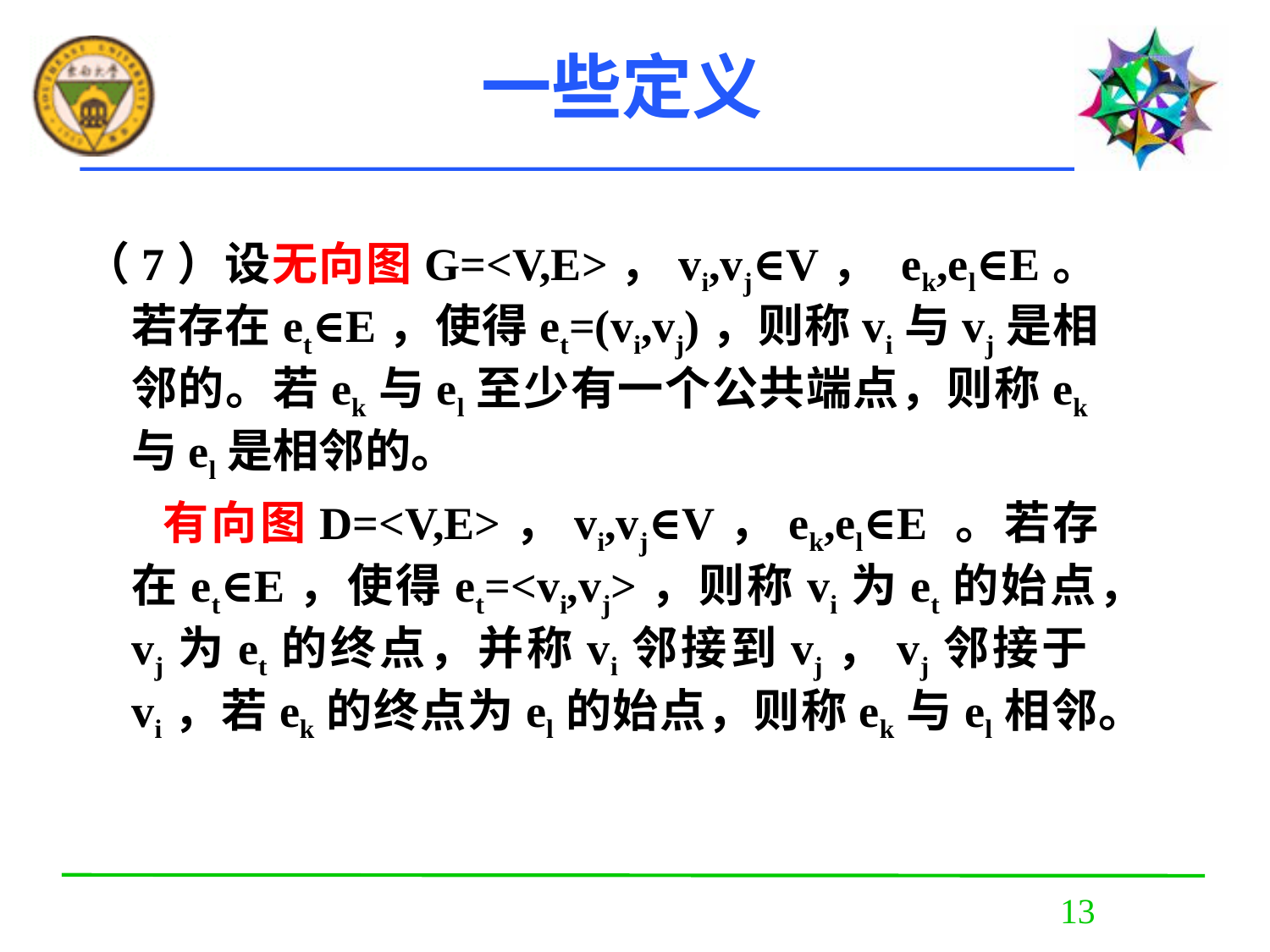

# 一些定义
（7）设无向图G=<V,E>，vi,vj∈V， ek,el∈E。若存在et∈E，使得et=(vi,vj)，则称vi与vj是相邻的。若ek与el至少有一个公共端点，则称ek与el是相邻的。
     有向图D=<V,E>，vi,vj∈V，ek,el∈E 。若存在et∈E，使得et=<vi,vj>，则称vi为et的始点，vj为et的终点，并称vi邻接到vj，vj邻接于vi，若ek的终点为el的始点，则称ek与el相邻。